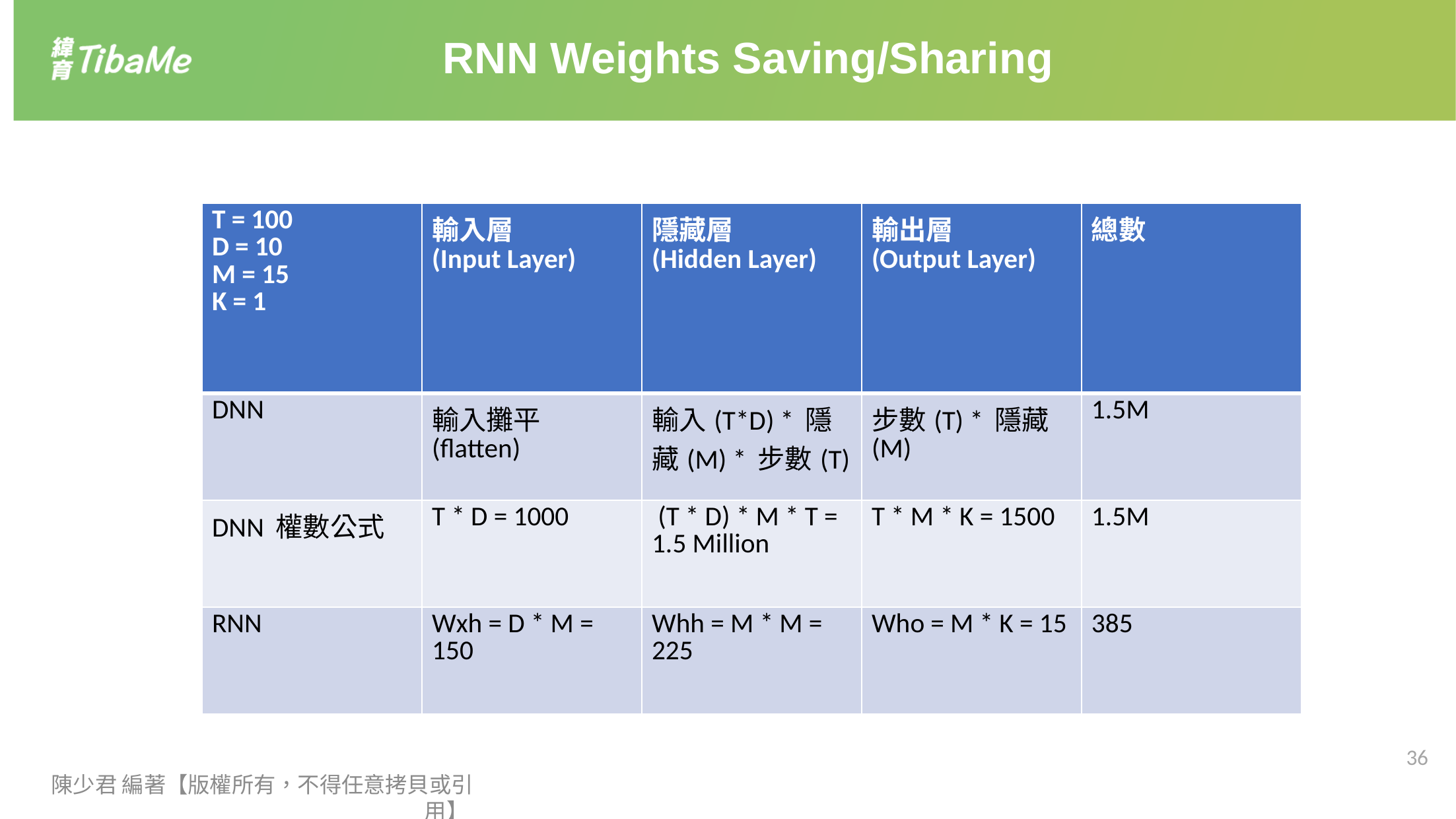

RNN Weights Saving/Sharing
| T = 100 D = 10 M = 15 K = 1 | 輸入層 (Input Layer) | 隱藏層 (Hidden Layer) | 輸出層 (Output Layer) | 總數 |
| --- | --- | --- | --- | --- |
| DNN | 輸入攤平(flatten) | 輸入(T\*D) \* 隱藏(M) \* 步數(T) | 步數(T) \* 隱藏 (M) | 1.5M |
| DNN 權數公式 | T \* D = 1000 | (T \* D) \* M \* T = 1.5 Million | T \* M \* K = 1500 | 1.5M |
| RNN | Wxh = D \* M = 150 | Whh = M \* M = 225 | Who = M \* K = 15 | 385 |